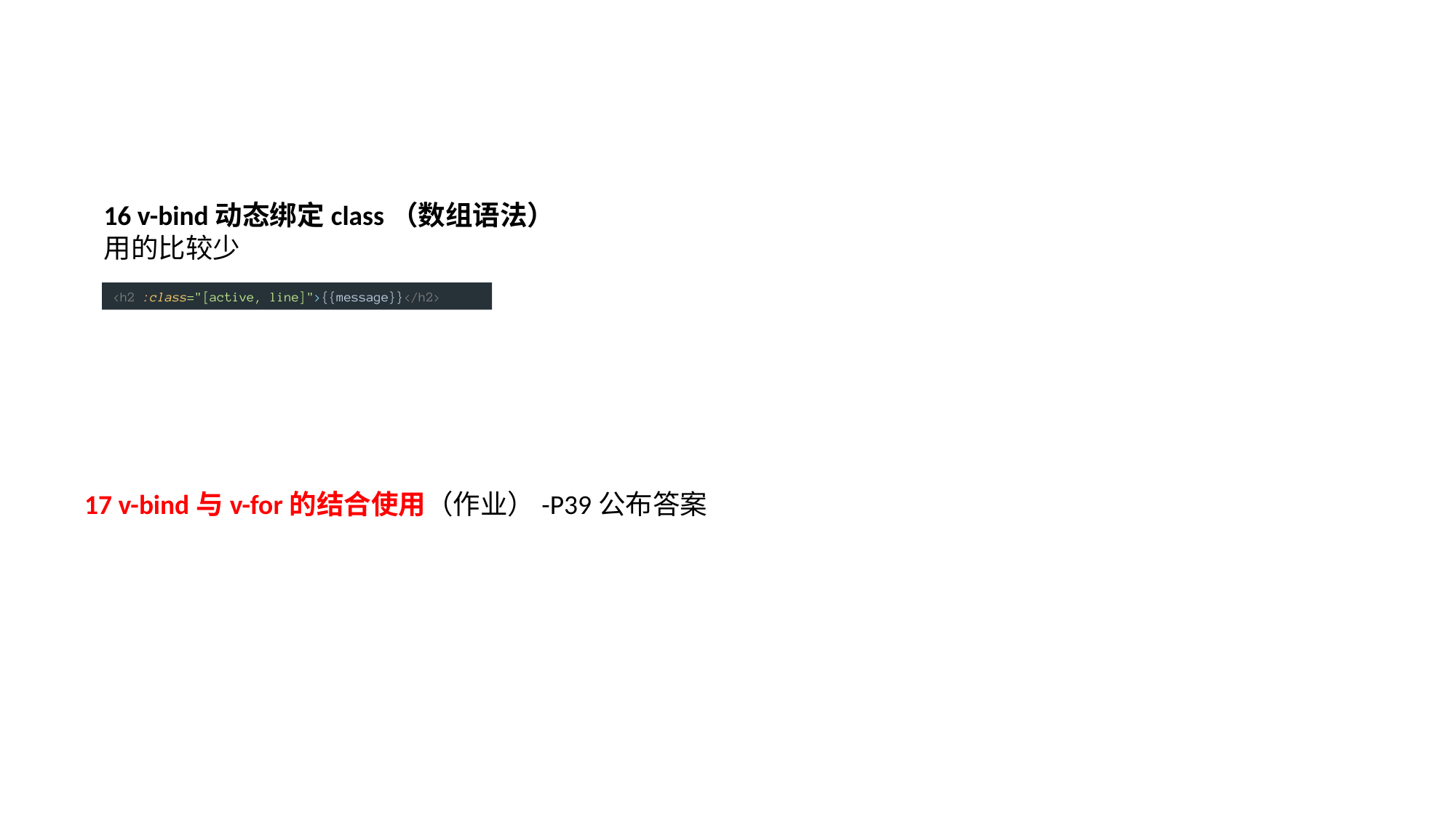

16 v-bind动态绑定class（数组语法）
用的比较少

<h2 :class="[active, line]">{{message}}</h2>
17 v-bind与v-for的结合使用（作业）-P39公布答案